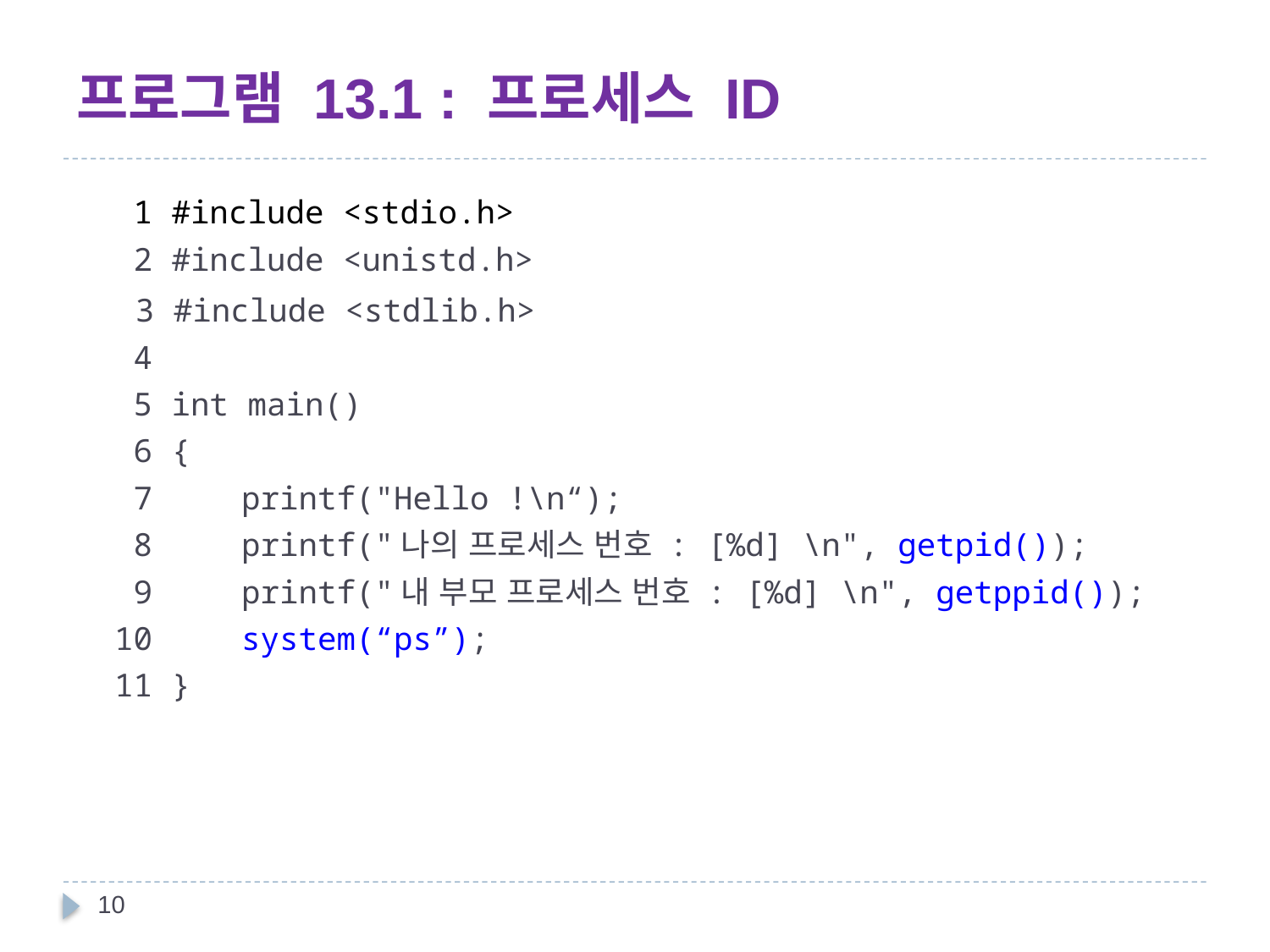

# 프로그램 13.1 : 프로세스 ID
   1 #include <stdio.h>
 2 #include <unistd.h>
 3 #include <stdlib.h>
 4
 5 int main()
 6 {
 7 	printf("Hello !\n“);
 8 	printf("나의 프로세스 번호 : [%d] \n", getpid());
 9	printf("내 부모 프로세스 번호 : [%d] \n", getppid());
10 	system(“ps”);
11 }
10